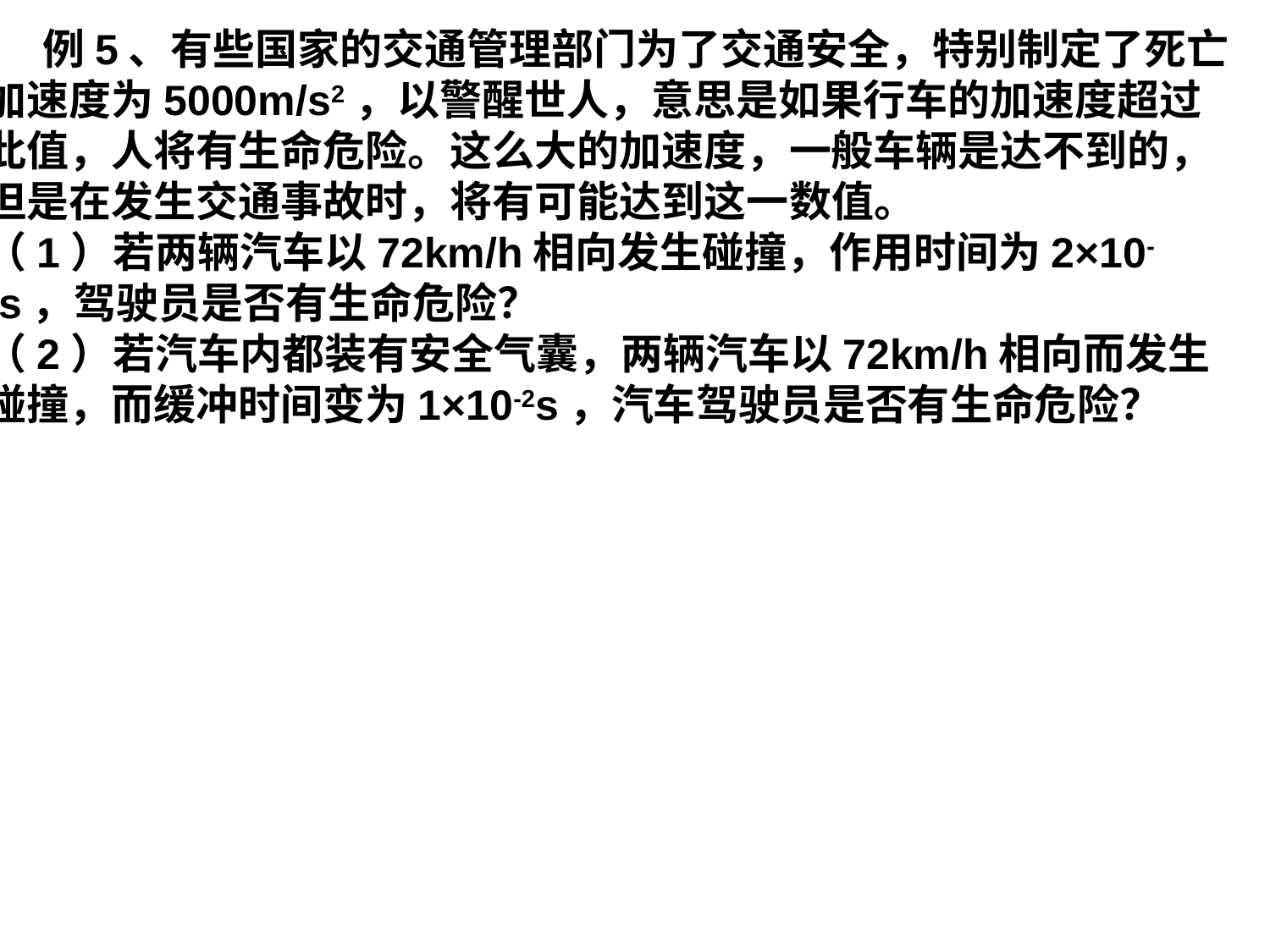

例5、有些国家的交通管理部门为了交通安全，特别制定了死亡加速度为5000m/s2，以警醒世人，意思是如果行车的加速度超过此值，人将有生命危险。这么大的加速度，一般车辆是达不到的，但是在发生交通事故时，将有可能达到这一数值。（1）若两辆汽车以72km/h相向发生碰撞，作用时间为2×10-3s，驾驶员是否有生命危险？（2）若汽车内都装有安全气囊，两辆汽车以72km/h相向而发生碰撞，而缓冲时间变为1×10-2s，汽车驾驶员是否有生命危险？